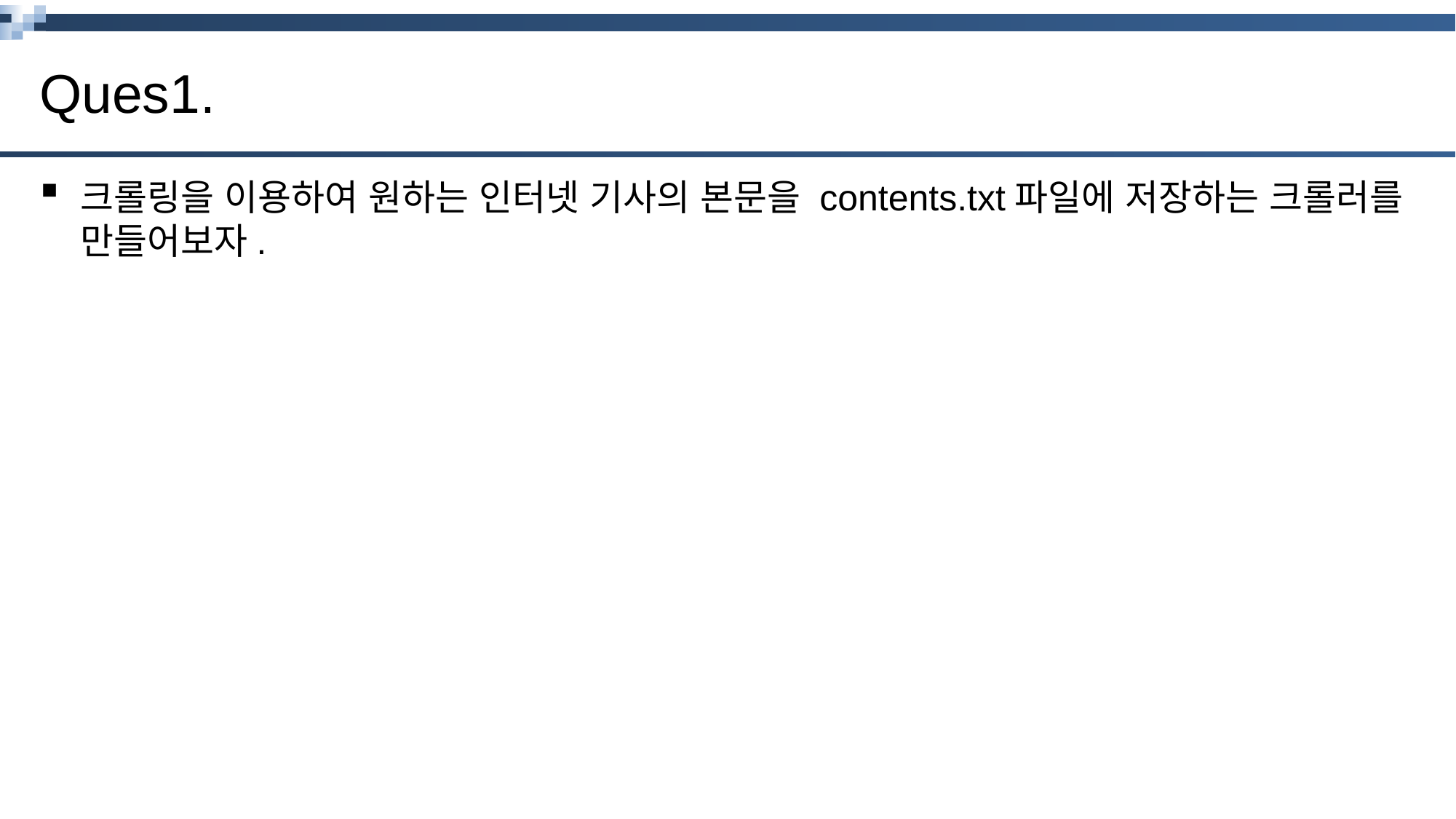

# Ques1.
크롤링을 이용하여 원하는 인터넷 기사의 본문을 contents.txt파일에 저장하는 크롤러를 만들어보자.